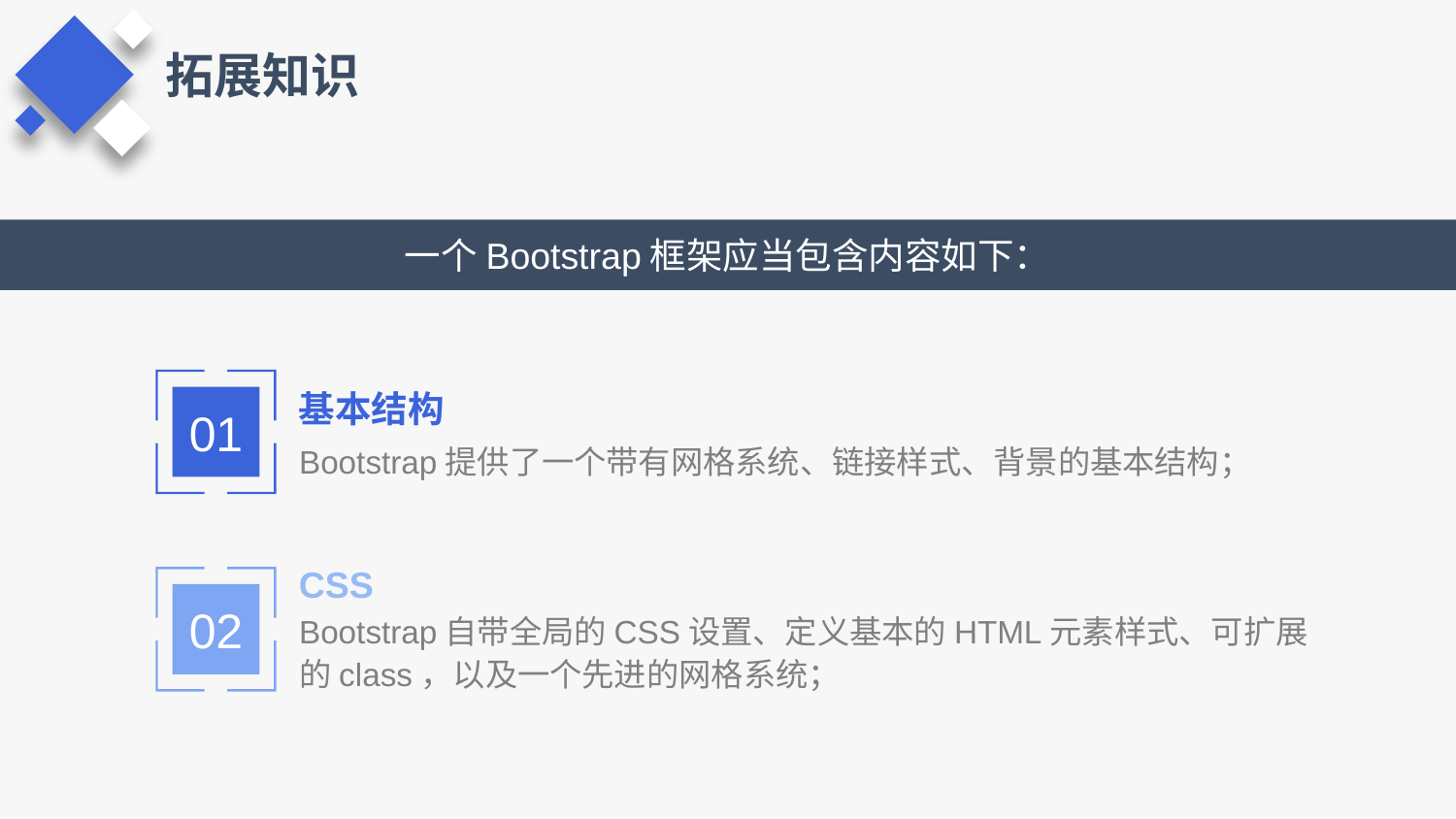

拓展知识

一个Bootstrap框架应当包含内容如下：

基本结构
01
Bootstrap提供了一个带有网格系统、链接样式、背景的基本结构；
CSS

02
Bootstrap自带全局的CSS设置、定义基本的HTML元素样式、可扩展的class，以及一个先进的网格系统；